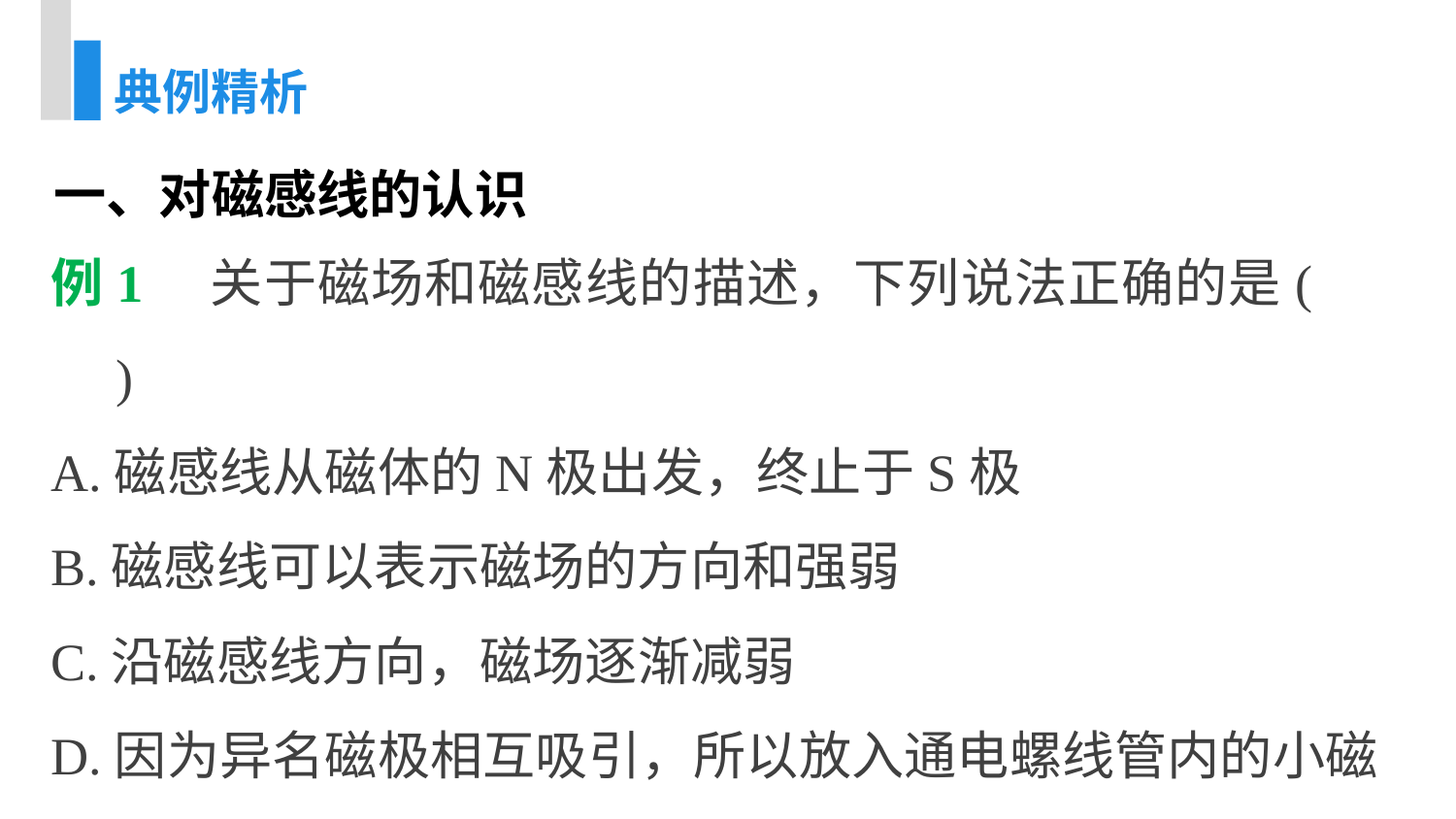

典例精析
一、对磁感线的认识
例1　关于磁场和磁感线的描述，下列说法正确的是(　　)
A.磁感线从磁体的N极出发，终止于S极
B.磁感线可以表示磁场的方向和强弱
C.沿磁感线方向，磁场逐渐减弱
D.因为异名磁极相互吸引，所以放入通电螺线管内的小磁
   针的N极一定指向螺线管的S极